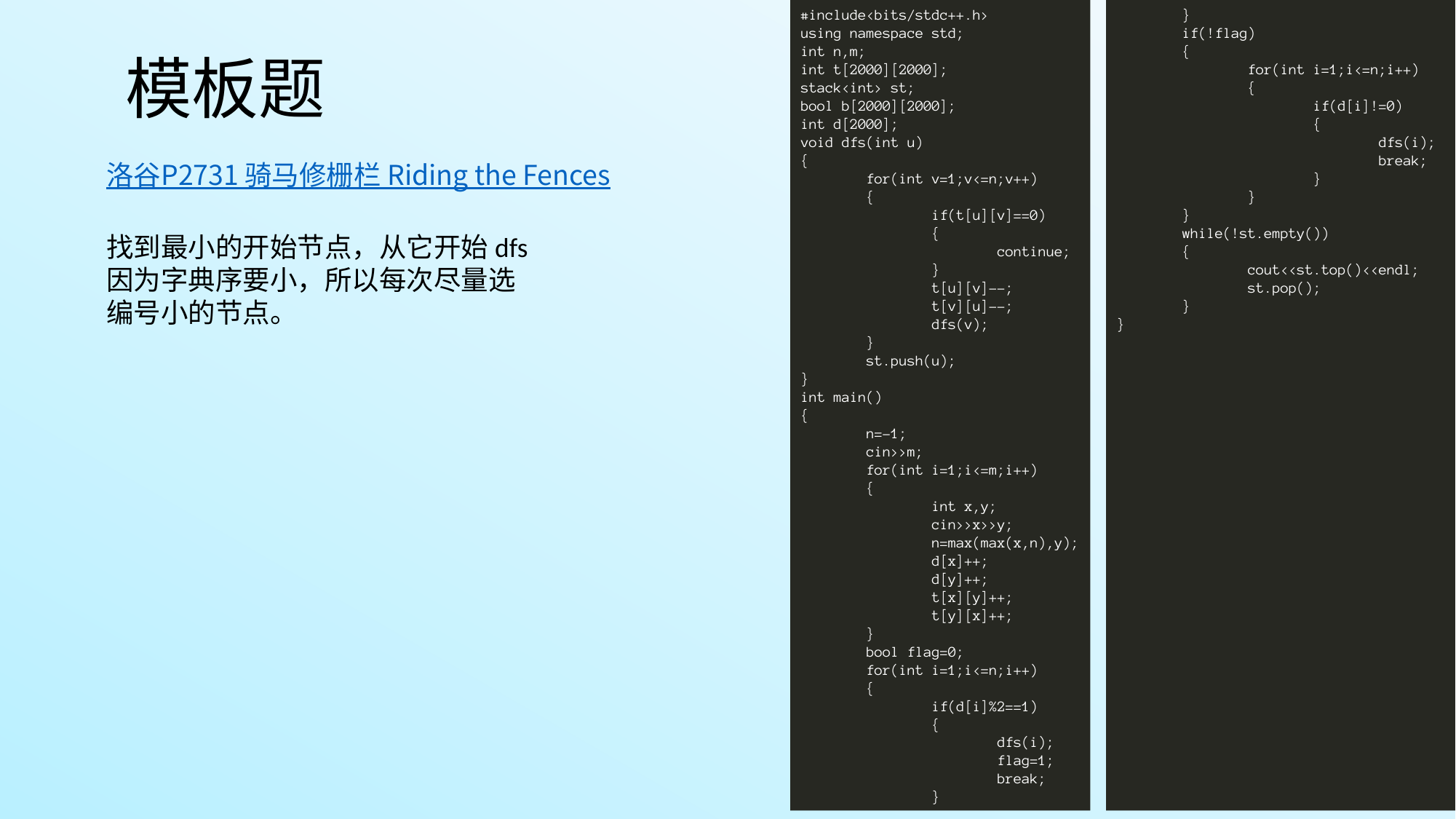

#include<bits/stdc++.h>
using namespace std;
int n,m;
int t[2000][2000];
stack<int> st;
bool b[2000][2000];
int d[2000];
void dfs(int u)
{
        for(int v=1;v<=n;v++)
        {
                if(t[u][v]==0)
                {
                        continue;
                }
                t[u][v]--;
                t[v][u]--;
                dfs(v);
        }
        st.push(u);
}
int main()
{
        n=-1;
        cin>>m;
        for(int i=1;i<=m;i++)
        {
                int x,y;
                cin>>x>>y;
                n=max(max(x,n),y);
                d[x]++;
                d[y]++;
                t[x][y]++;
                t[y][x]++;
        }
        bool flag=0;
        for(int i=1;i<=n;i++)
        {
                if(d[i]%2==1)
                {
                        dfs(i);
                        flag=1;
                        break;
                }
        }
        if(!flag)
        {
                for(int i=1;i<=n;i++)
                {
                        if(d[i]!=0)
                        {
                                dfs(i);
                                break;
                        }
                }
        }
        while(!st.empty())
        {
                cout<<st.top()<<endl;
                st.pop();
        }
}

模板题
洛谷P2731 骑马修栅栏 Riding the Fences

找到最小的开始节点，从它开始dfs
因为字典序要小，所以每次尽量选
编号小的节点。